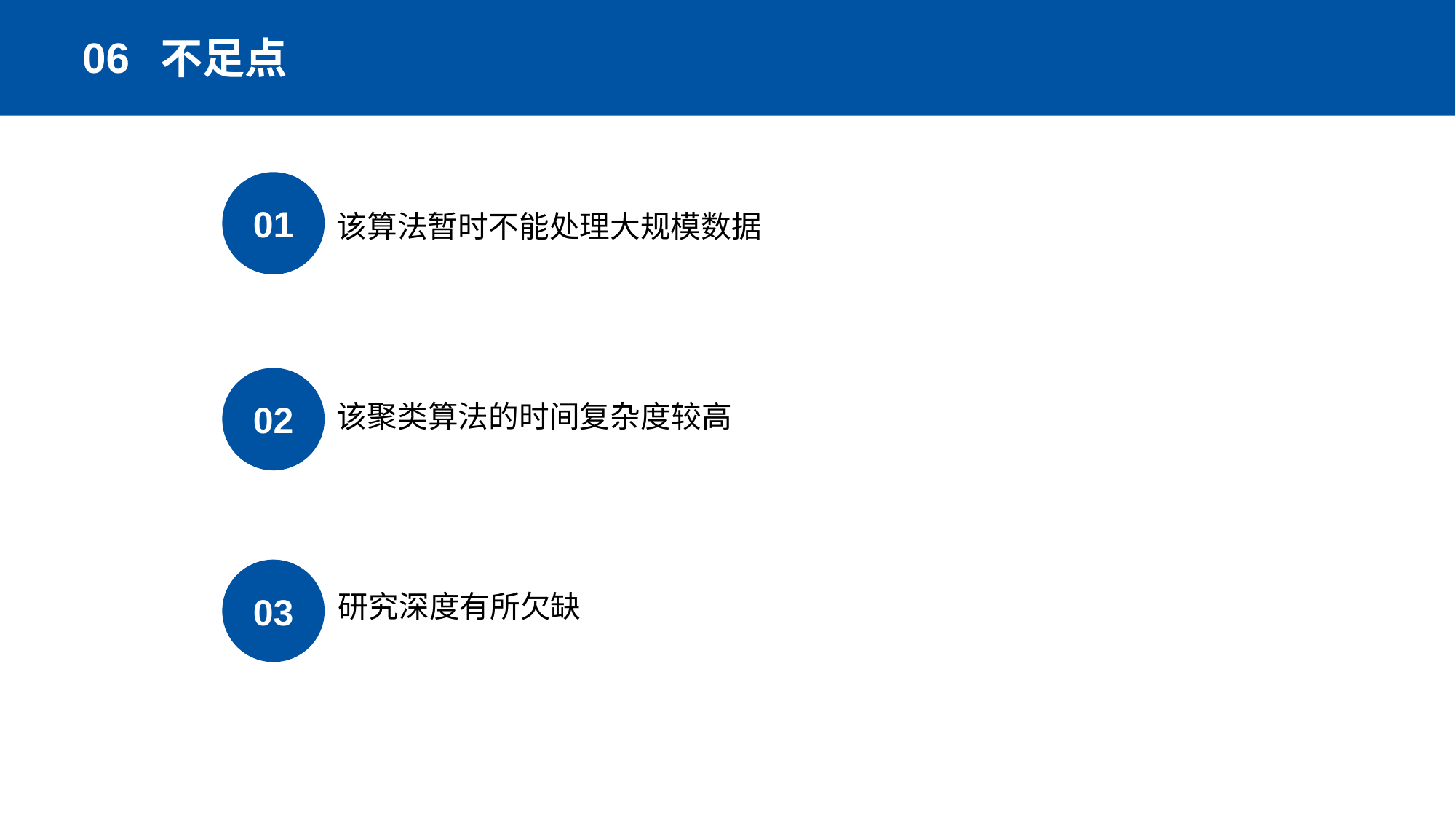

06
不足点
01
该算法暂时不能处理大规模数据
02
该聚类算法的时间复杂度较高
03
研究深度有所欠缺